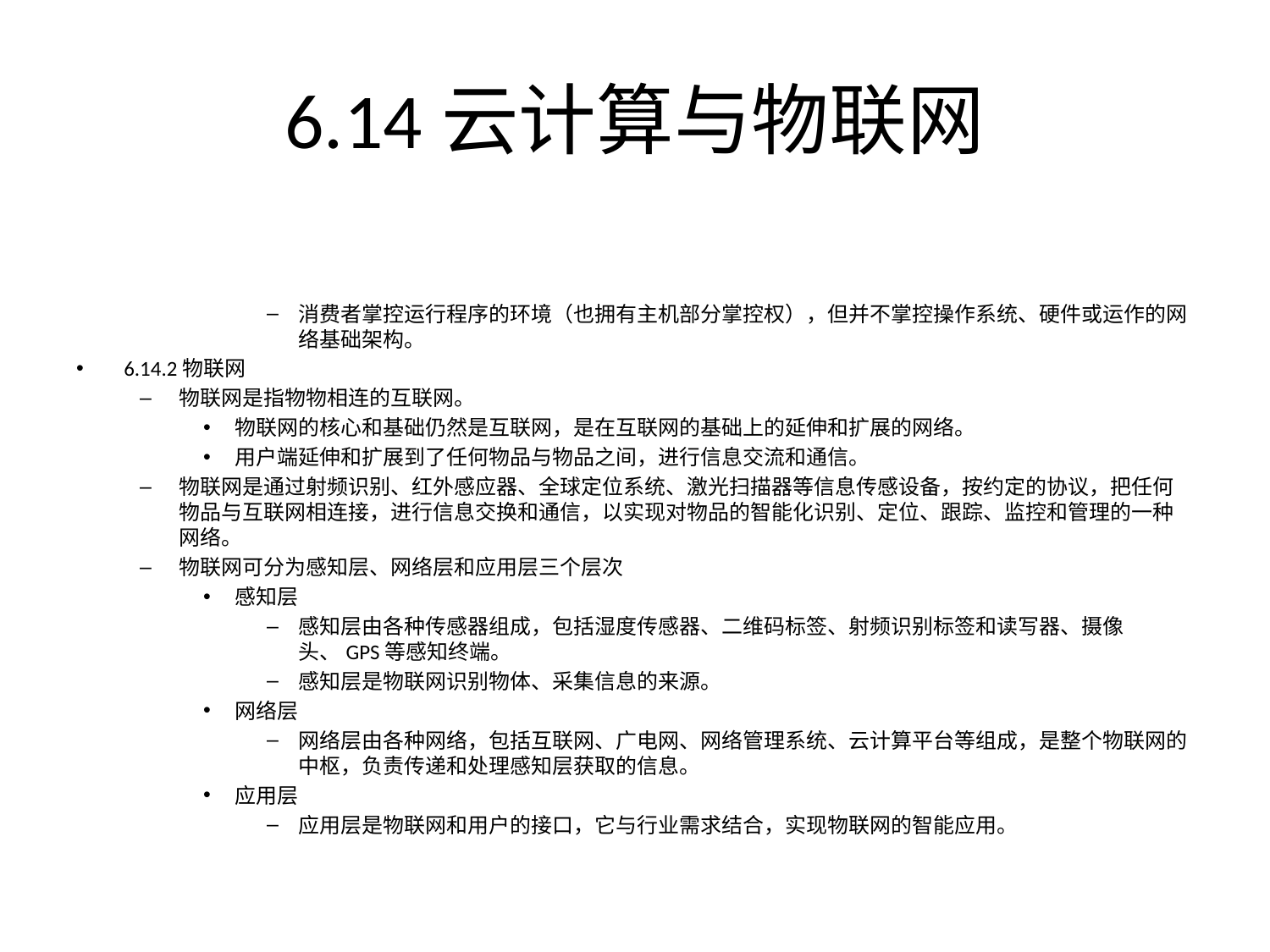

# 6.14云计算与物联网

消费者掌控运行程序的环境（也拥有主机部分掌控权），但并不掌控操作系统、硬件或运作的网络基础架构。
6.14.2物联网
物联网是指物物相连的互联网。
物联网的核心和基础仍然是互联网，是在互联网的基础上的延伸和扩展的网络。
用户端延伸和扩展到了任何物品与物品之间，进行信息交流和通信。
物联网是通过射频识别、红外感应器、全球定位系统、激光扫描器等信息传感设备，按约定的协议，把任何物品与互联网相连接，进行信息交换和通信，以实现对物品的智能化识别、定位、跟踪、监控和管理的一种网络。
物联网可分为感知层、网络层和应用层三个层次
感知层
感知层由各种传感器组成，包括湿度传感器、二维码标签、射频识别标签和读写器、摄像头、GPS等感知终端。
感知层是物联网识别物体、采集信息的来源。
网络层
网络层由各种网络，包括互联网、广电网、网络管理系统、云计算平台等组成，是整个物联网的中枢，负责传递和处理感知层获取的信息。
应用层
应用层是物联网和用户的接口，它与行业需求结合，实现物联网的智能应用。